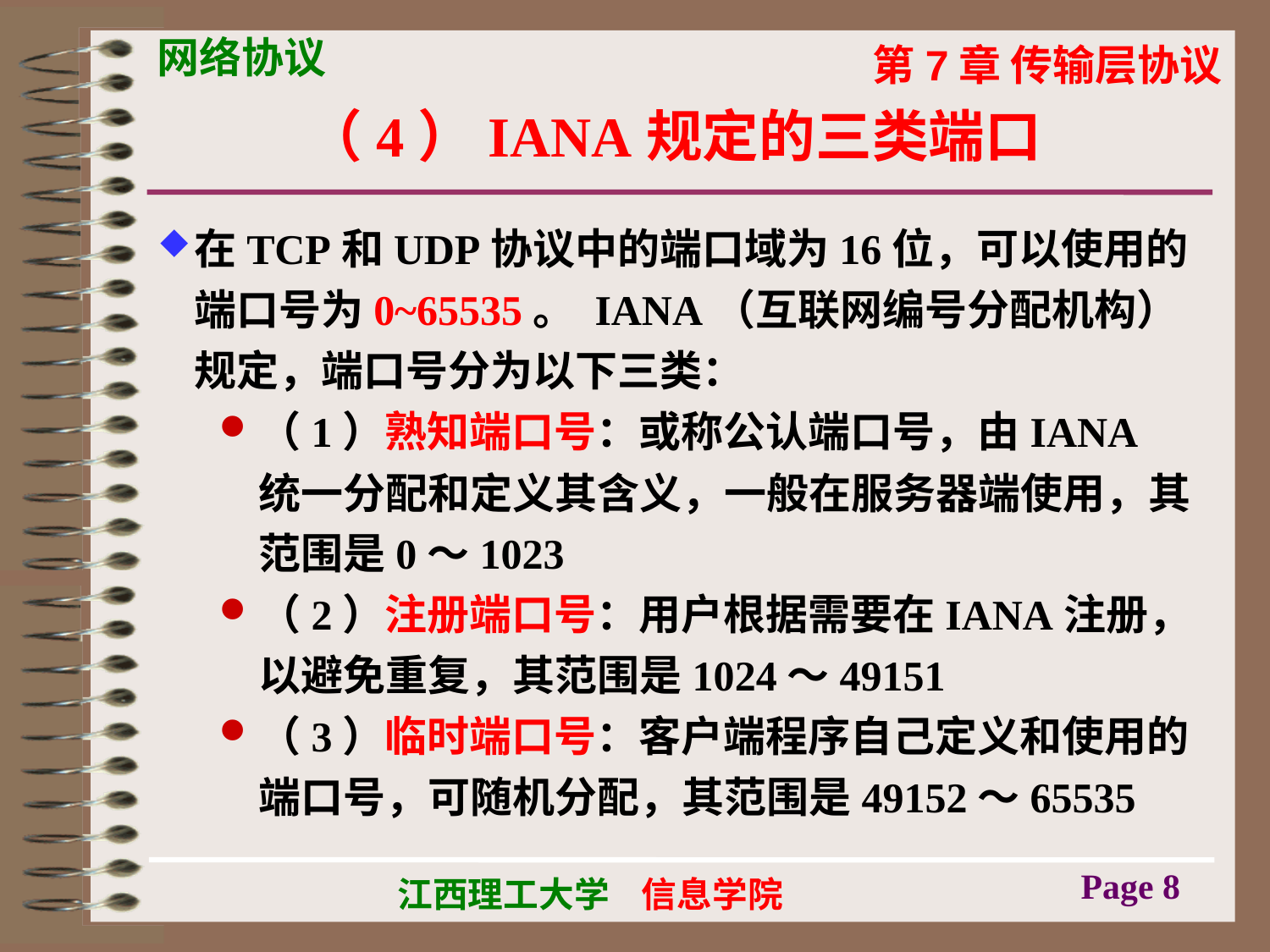

# （4）IANA规定的三类端口
在TCP和UDP协议中的端口域为16位，可以使用的端口号为0~65535。 IANA（互联网编号分配机构）规定，端口号分为以下三类：
（1）熟知端口号：或称公认端口号，由IANA统一分配和定义其含义，一般在服务器端使用，其范围是0～1023
（2）注册端口号：用户根据需要在IANA注册，以避免重复，其范围是1024～49151
（3）临时端口号：客户端程序自己定义和使用的端口号，可随机分配，其范围是49152～65535
Page 8